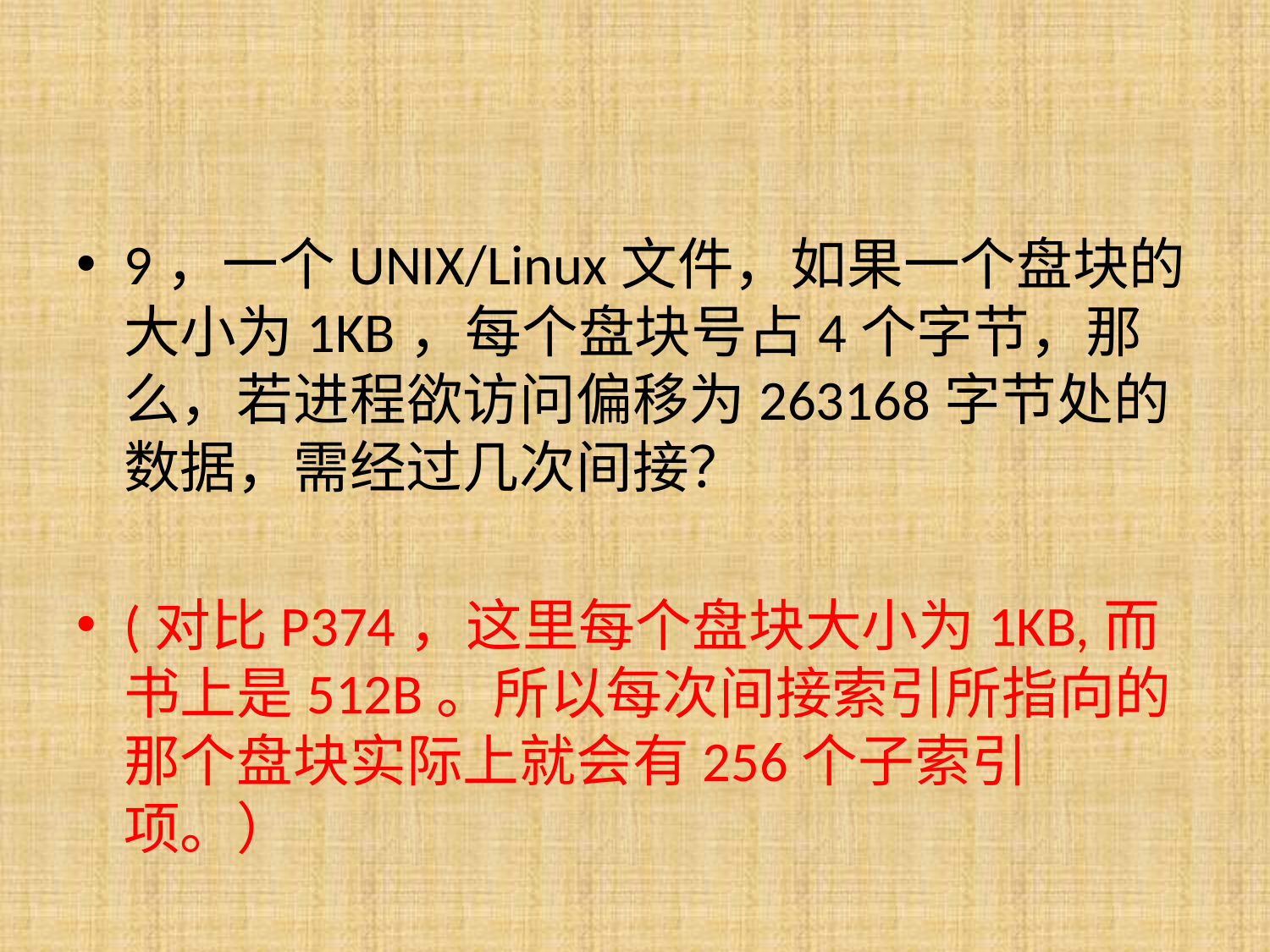

#
9，一个UNIX/Linux文件，如果一个盘块的大小为1KB，每个盘块号占4个字节，那么，若进程欲访问偏移为263168字节处的数据，需经过几次间接？

(对比P374，这里每个盘块大小为1KB,而书上是512B。所以每次间接索引所指向的那个盘块实际上就会有256个子索引项。）